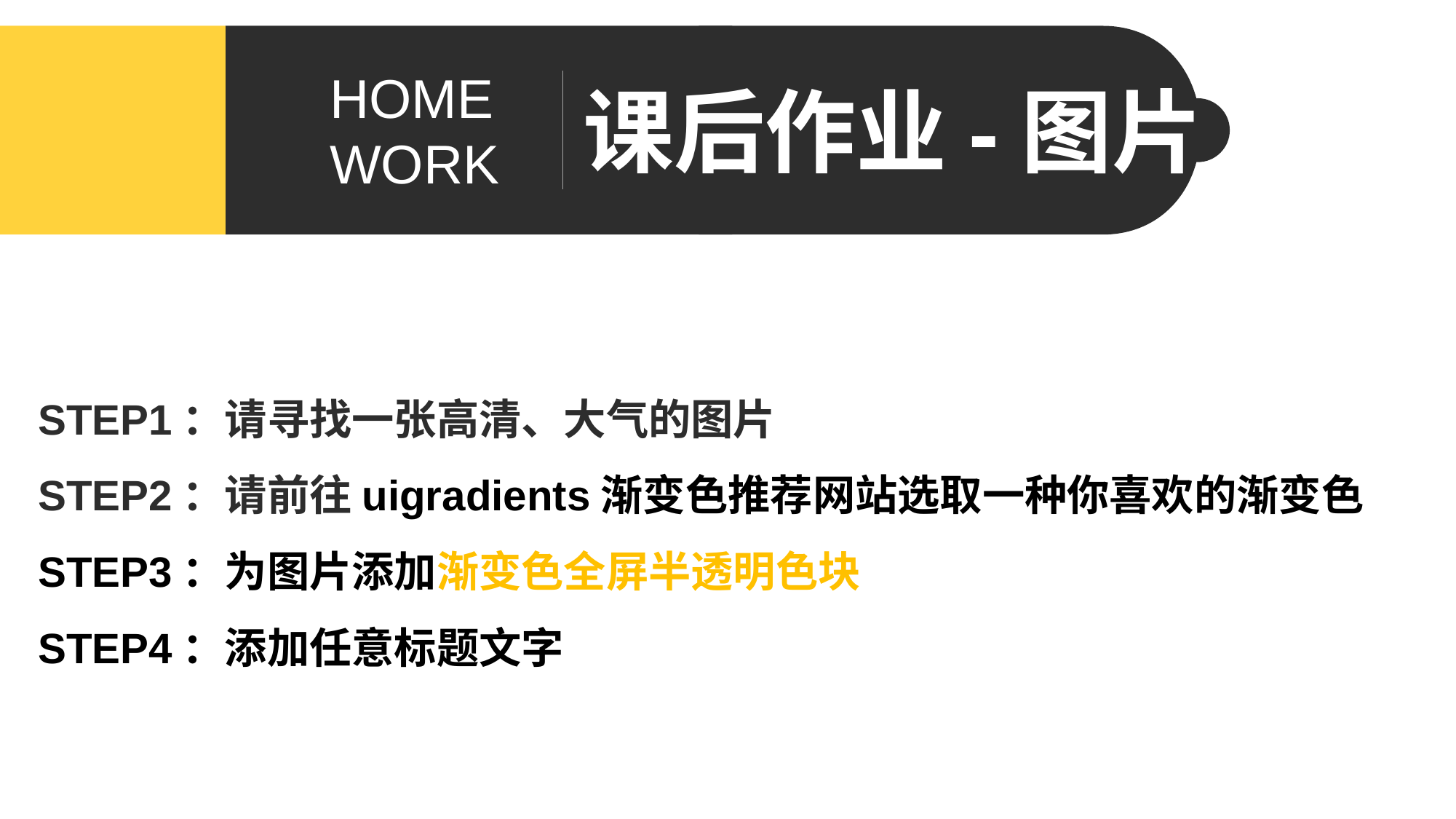

HOME
WORK
课后作业-图片
STEP1：请寻找一张高清、大气的图片
STEP2：请前往uigradients渐变色推荐网站选取一种你喜欢的渐变色
STEP3：为图片添加渐变色全屏半透明色块
STEP4：添加任意标题文字